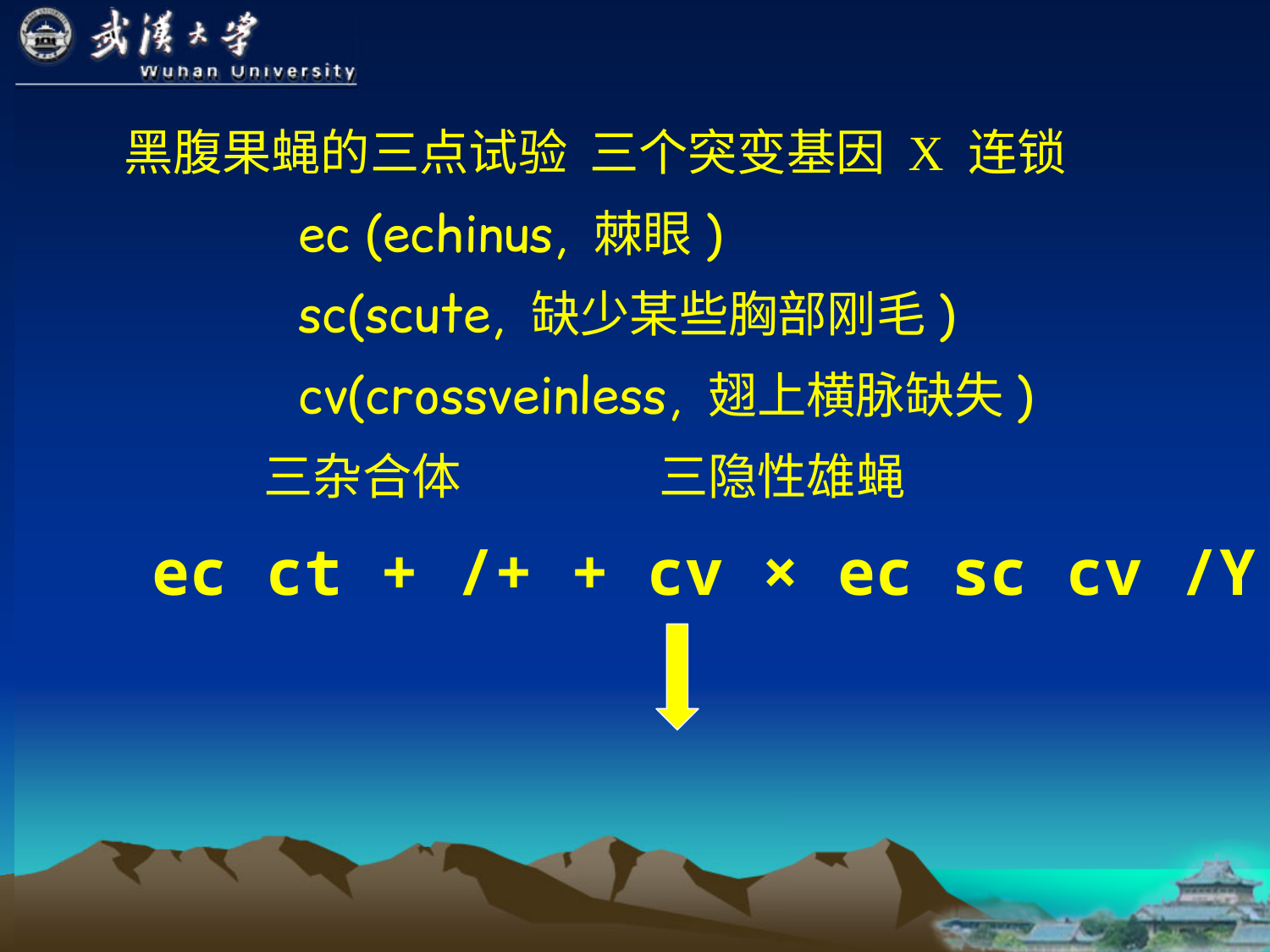

黑腹果蝇的三点试验  三个突变基因 X 连锁
               ec (echinus, 棘眼)
               sc(scute, 缺少某些胸部刚毛)
               cv(crossveinless, 翅上横脉缺失)
                三杂合体                  三隐性雄蝇
  ec ct + /+ + cv × ec sc cv /Y